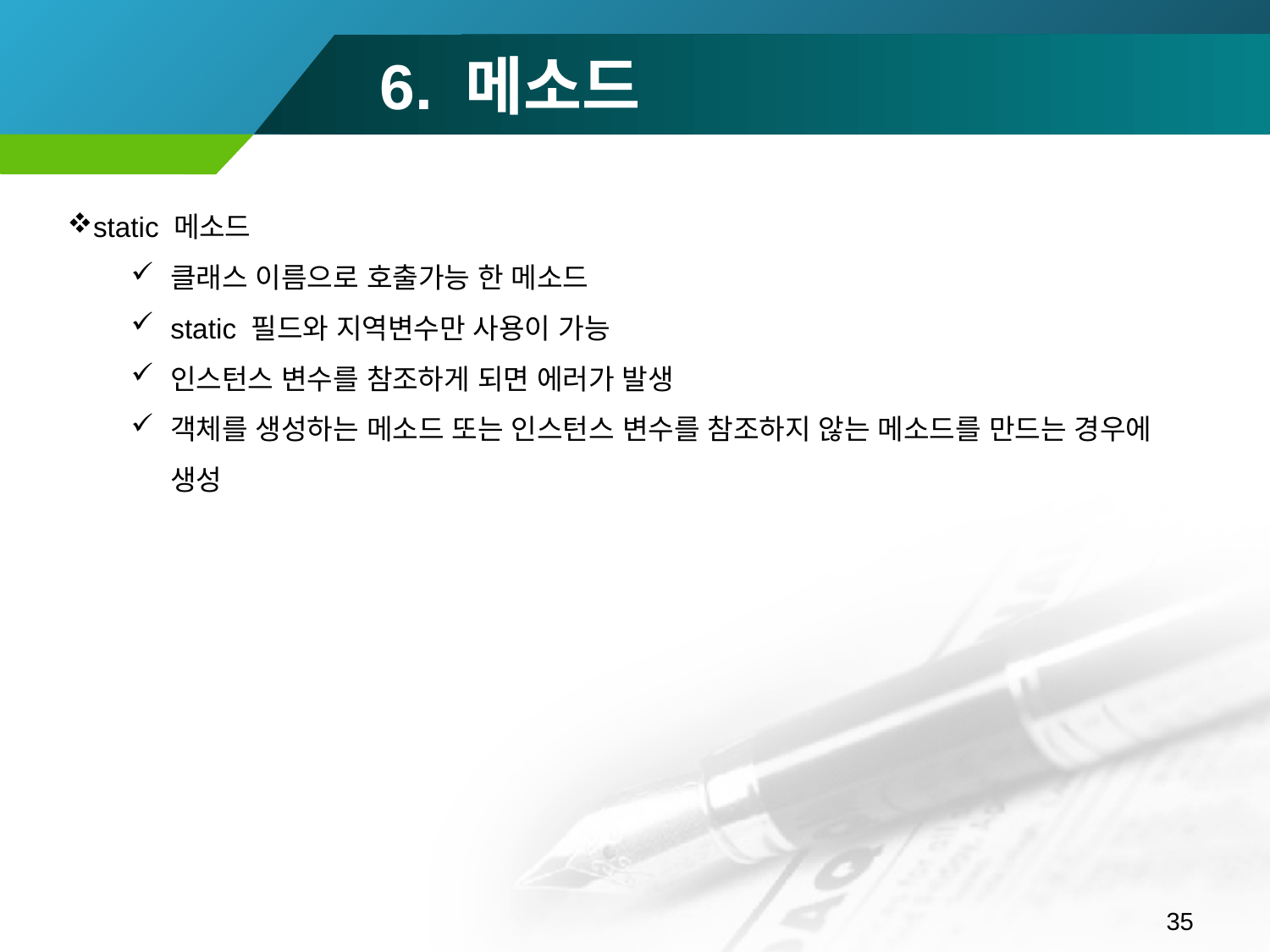

# 6. 메소드
static 메소드
클래스 이름으로 호출가능 한 메소드
static 필드와 지역변수만 사용이 가능
인스턴스 변수를 참조하게 되면 에러가 발생
객체를 생성하는 메소드 또는 인스턴스 변수를 참조하지 않는 메소드를 만드는 경우에 생성
35